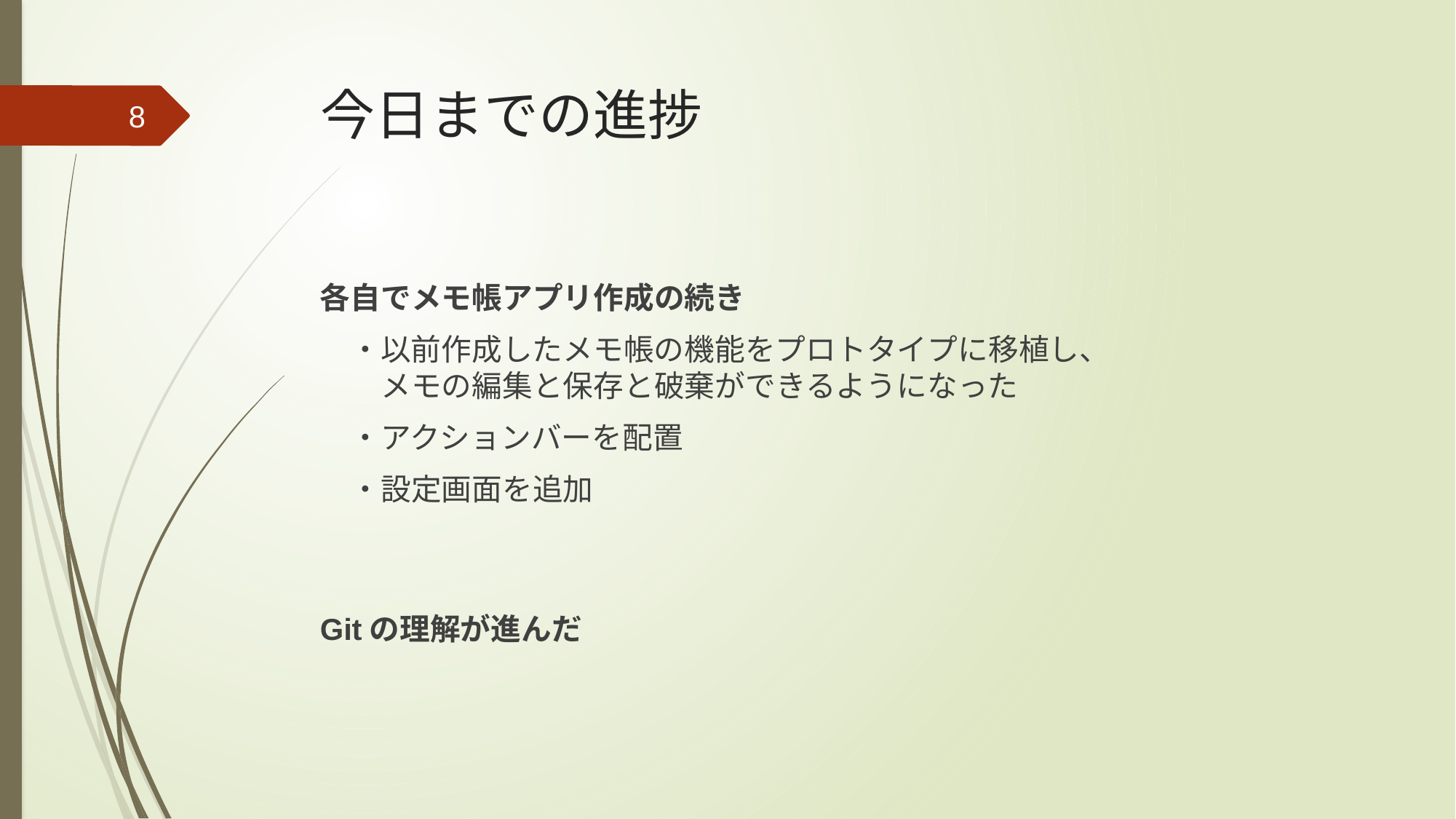

# 今日までの進捗
8
各自でメモ帳アプリ作成の続き
　・以前作成したメモ帳の機能をプロトタイプに移植し、
　　メモの編集と保存と破棄ができるようになった
　・アクションバーを配置
　・設定画面を追加

Gitの理解が進んだ